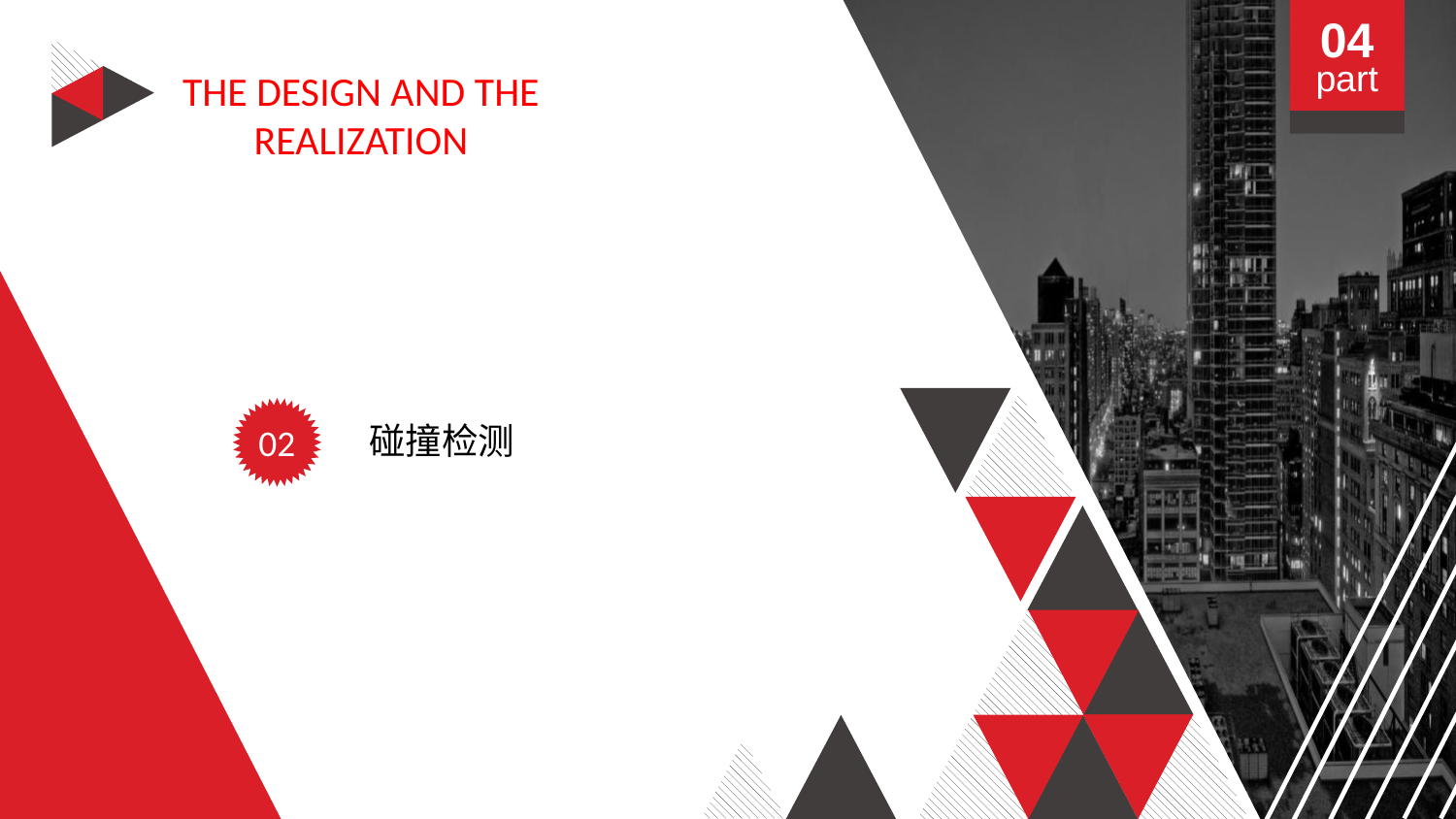

04
part

THE DESIGN AND THE REALIZATION

02
碰撞检测